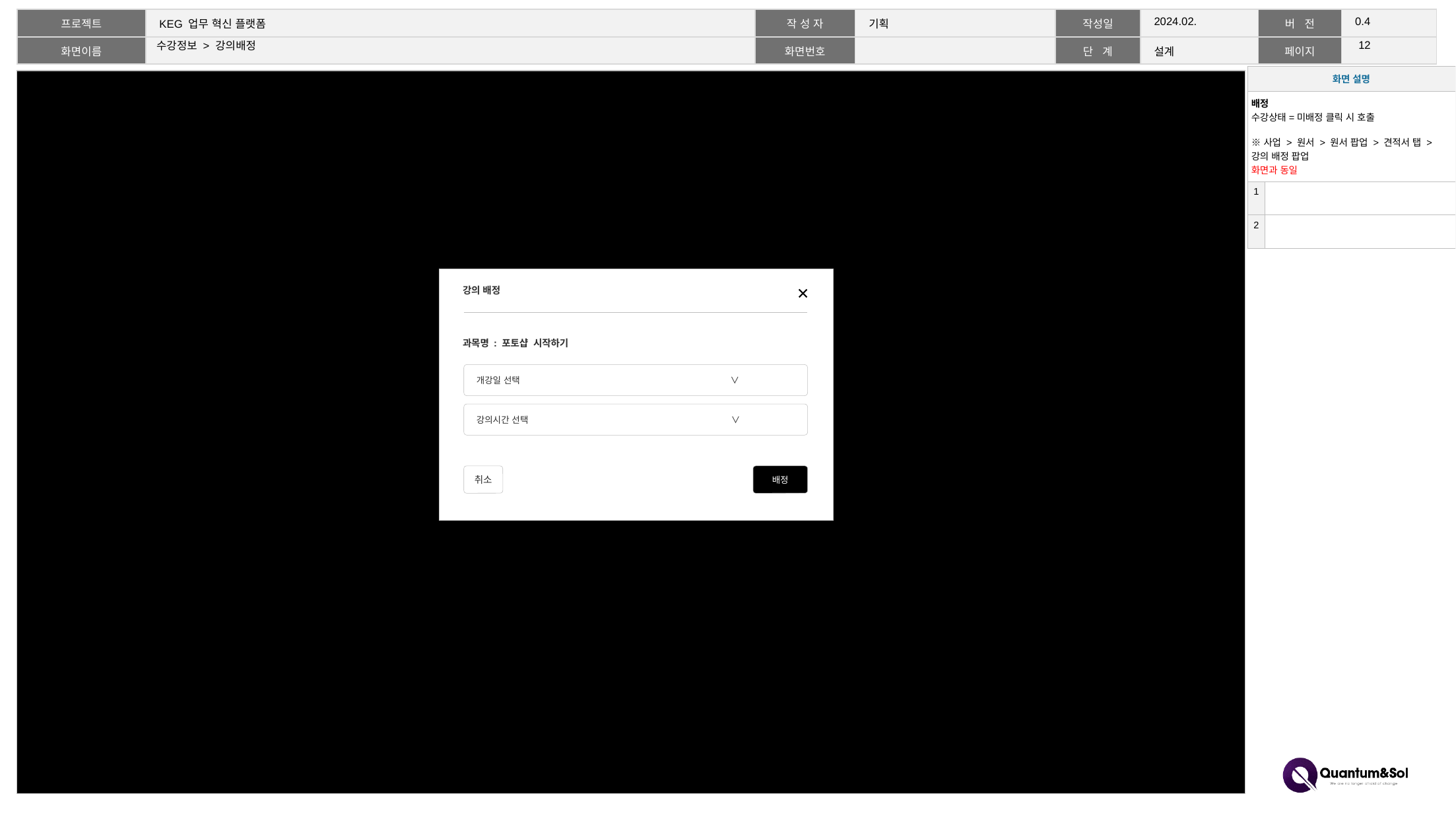

12

# 수강정보 > 강의배정
| 화면 설명 |  |
| --- | --- |
| 배정 수강상태=미배정 클릭 시 호출 ※사업 > 원서 > 원서 팝업 > 견적서 탭 > 강의 배정 팝업 화면과 동일 |  |
| 1 |  |
| 2 |  |
강의 배정
과목명 : 포토샵  시작하기
개강일 선택                                                                                     ∨
강의시간 선택                                                                                  ∨
취소
배정